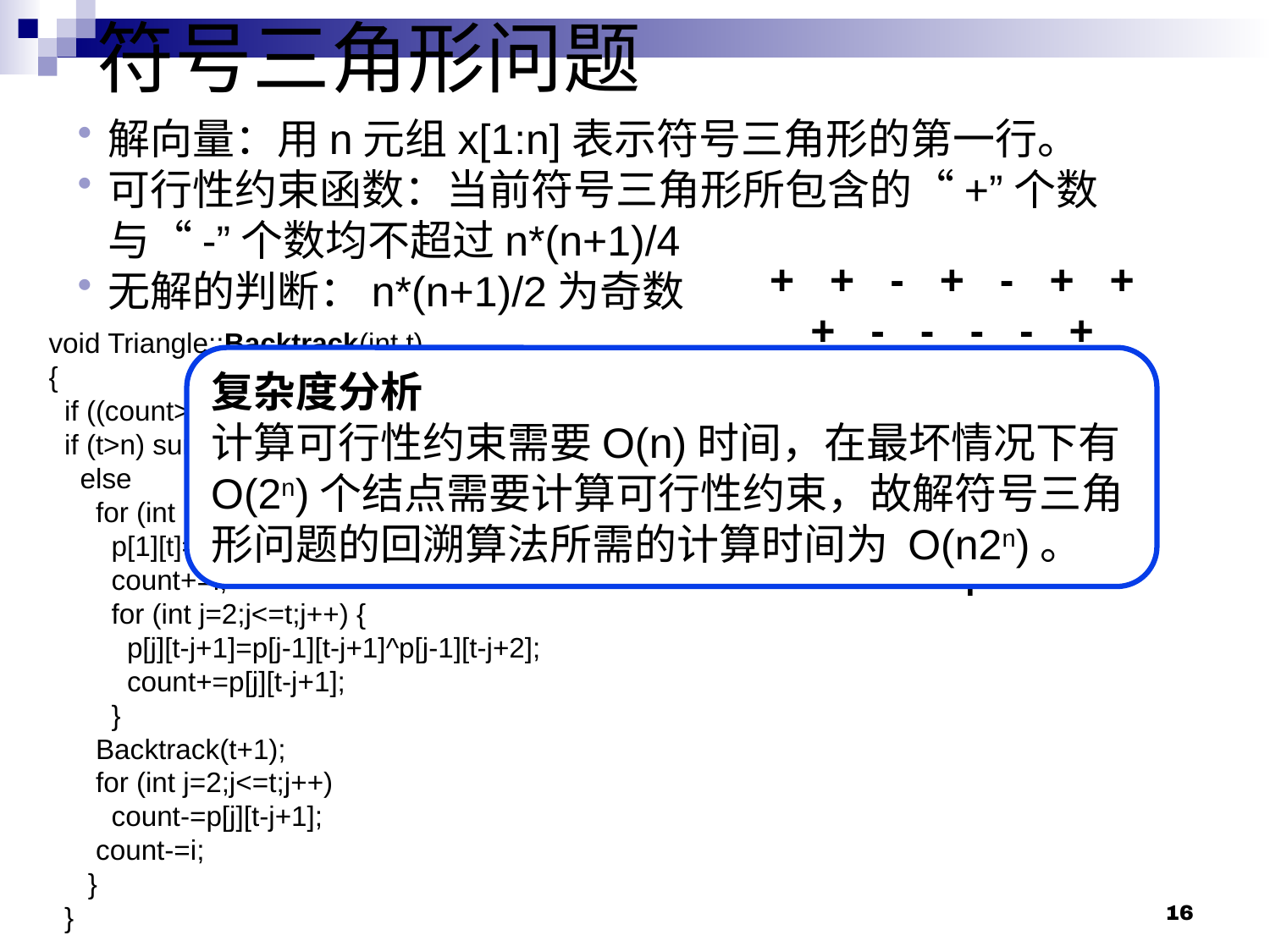

符号三角形问题
解向量：用n元组x[1:n]表示符号三角形的第一行。
可行性约束函数：当前符号三角形所包含的“+”个数与“-”个数均不超过n*(n+1)/4
无解的判断：n*(n+1)/2为奇数
+   +   -   +   -   +   +
+   -   -   -   -   +
-   +   +   +   -
   -   +   +   -
   -   +   -
   -   -
   +
void Triangle::Backtrack(int t)
{
  if ((count>half)||(t*(t-1)/2-count>half)) return;
  if (t>n) sum++;
    else
      for (int i=0;i<2;i++) {
        p[1][t]=i;
        count+=i;
        for (int j=2;j<=t;j++) {
          p[j][t-j+1]=p[j-1][t-j+1]^p[j-1][t-j+2];
          count+=p[j][t-j+1];
        }
      Backtrack(t+1);
      for (int j=2;j<=t;j++)
        count-=p[j][t-j+1];
      count-=i;
     }
  }
复杂度分析
计算可行性约束需要O(n)时间，在最坏情况下有 O(2n)个结点需要计算可行性约束，故解符号三角形问题的回溯算法所需的计算时间为 O(n2n)。
16